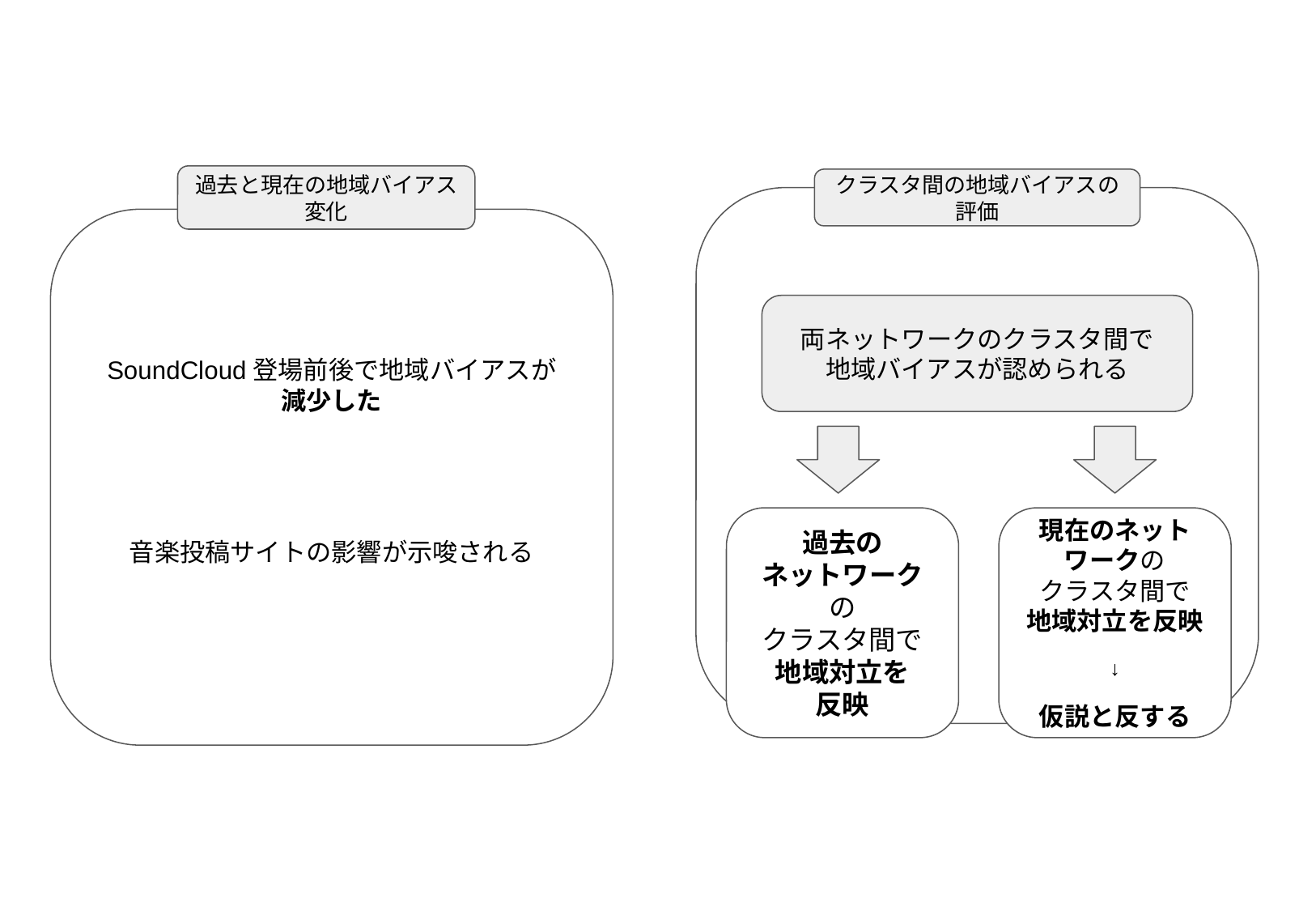

地域バイアス評価
過去と現在の地域バイアス変化
クラスタ間の地域バイアスの評価

SoundCloud登場前後で地域バイアスが
減少した

音楽投稿サイトの影響が示唆される

両ネットワークのクラスタ間で
地域バイアスが認められる

過去の
ネットワークの
クラスタ間で
地域対立を
反映

現在のネットワークの
クラスタ間で
地域対立を反映

↓

仮説と反する